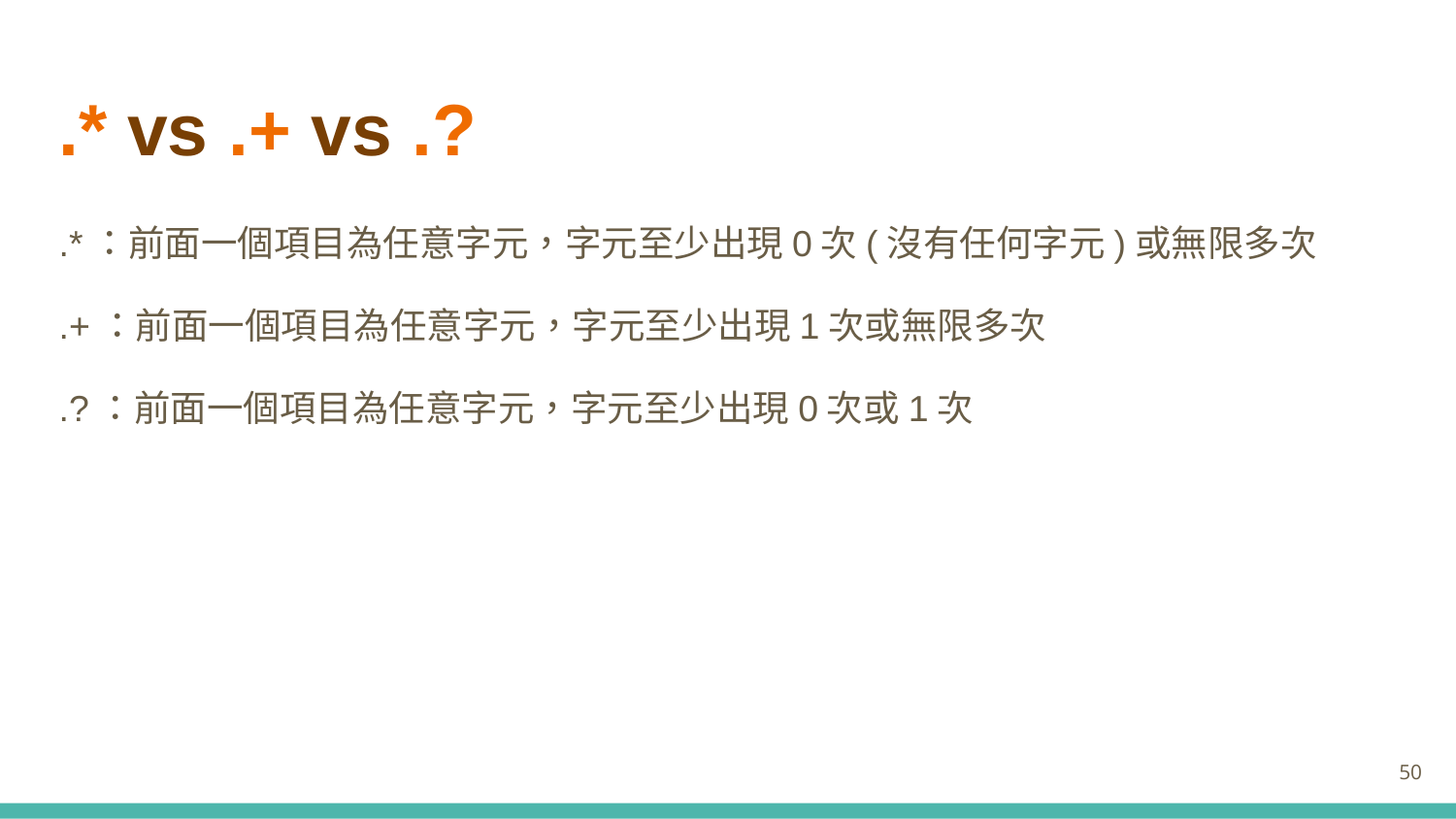

# .* vs .+ vs .?
.*：前面一個項目為任意字元，字元至少出現0次(沒有任何字元)或無限多次
.+：前面一個項目為任意字元，字元至少出現1次或無限多次
.?：前面一個項目為任意字元，字元至少出現0次或1次

50